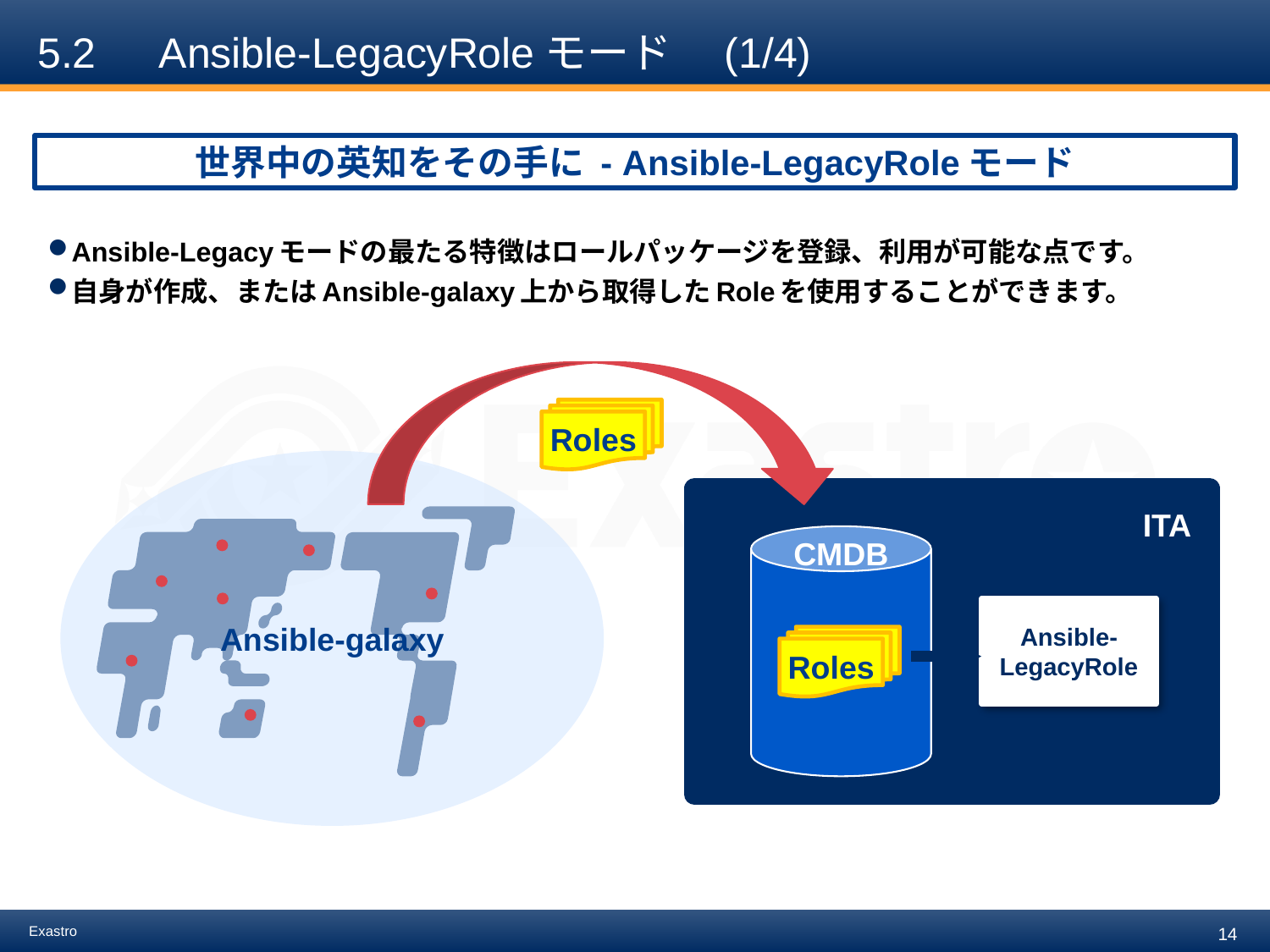

# 5.2　Ansible-LegacyRoleモード　(1/4)
世界中の英知をその手に - Ansible-LegacyRoleモード
Ansible-Legacyモードの最たる特徴はロールパッケージを登録、利用が可能な点です。
自身が作成、またはAnsible-galaxy上から取得したRoleを使用することができます。

Roles
Ansible-galaxy

ITA

CMDB

Ansible-
LegacyRole
Roles